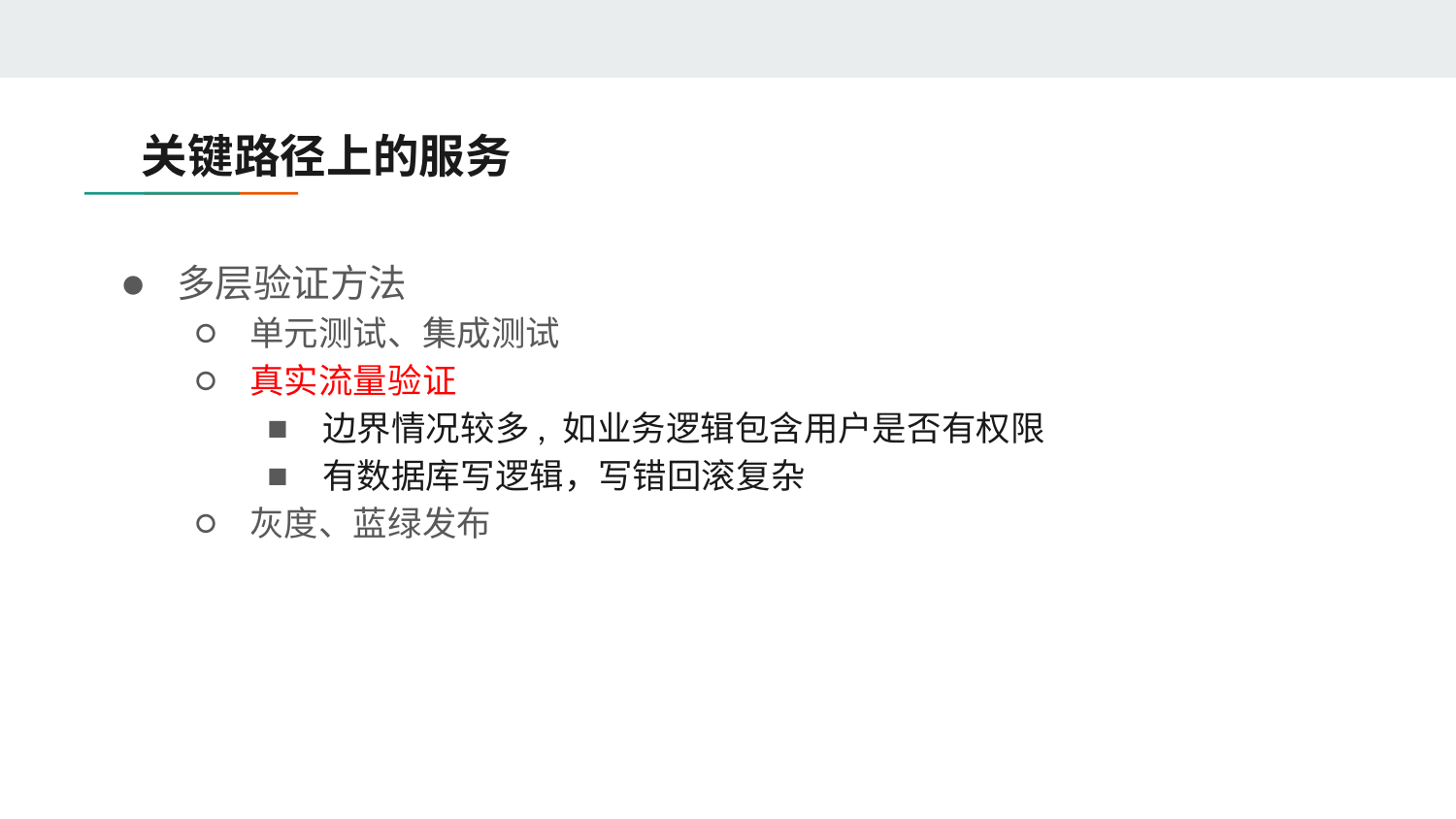

# 关键路径上的服务
多层验证方法
单元测试、集成测试
真实流量验证
边界情况较多, 如业务逻辑包含用户是否有权限
有数据库写逻辑，写错回滚复杂
灰度、蓝绿发布